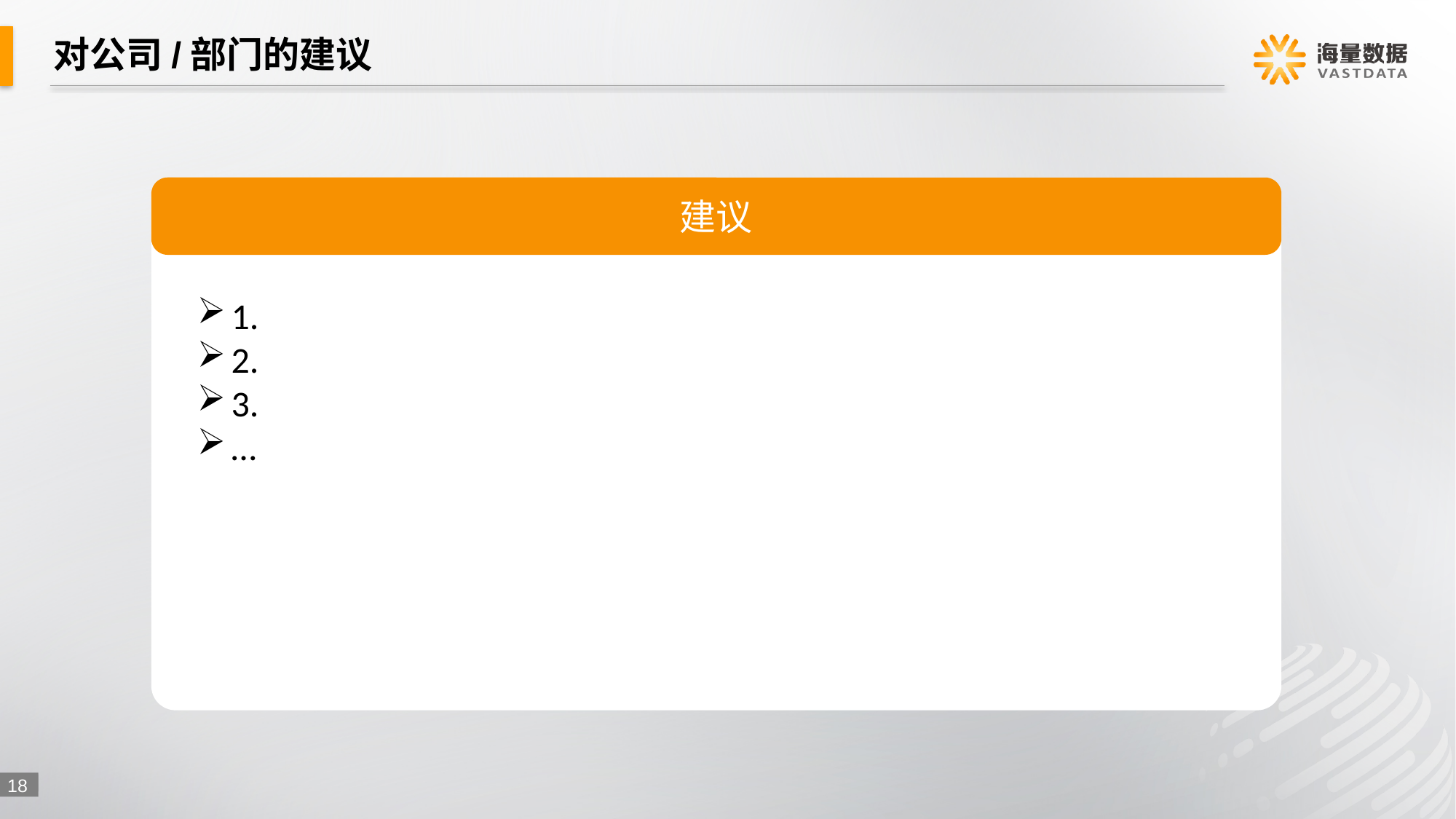

# 对公司/部门的建议

建议
1.
2.
3.
…